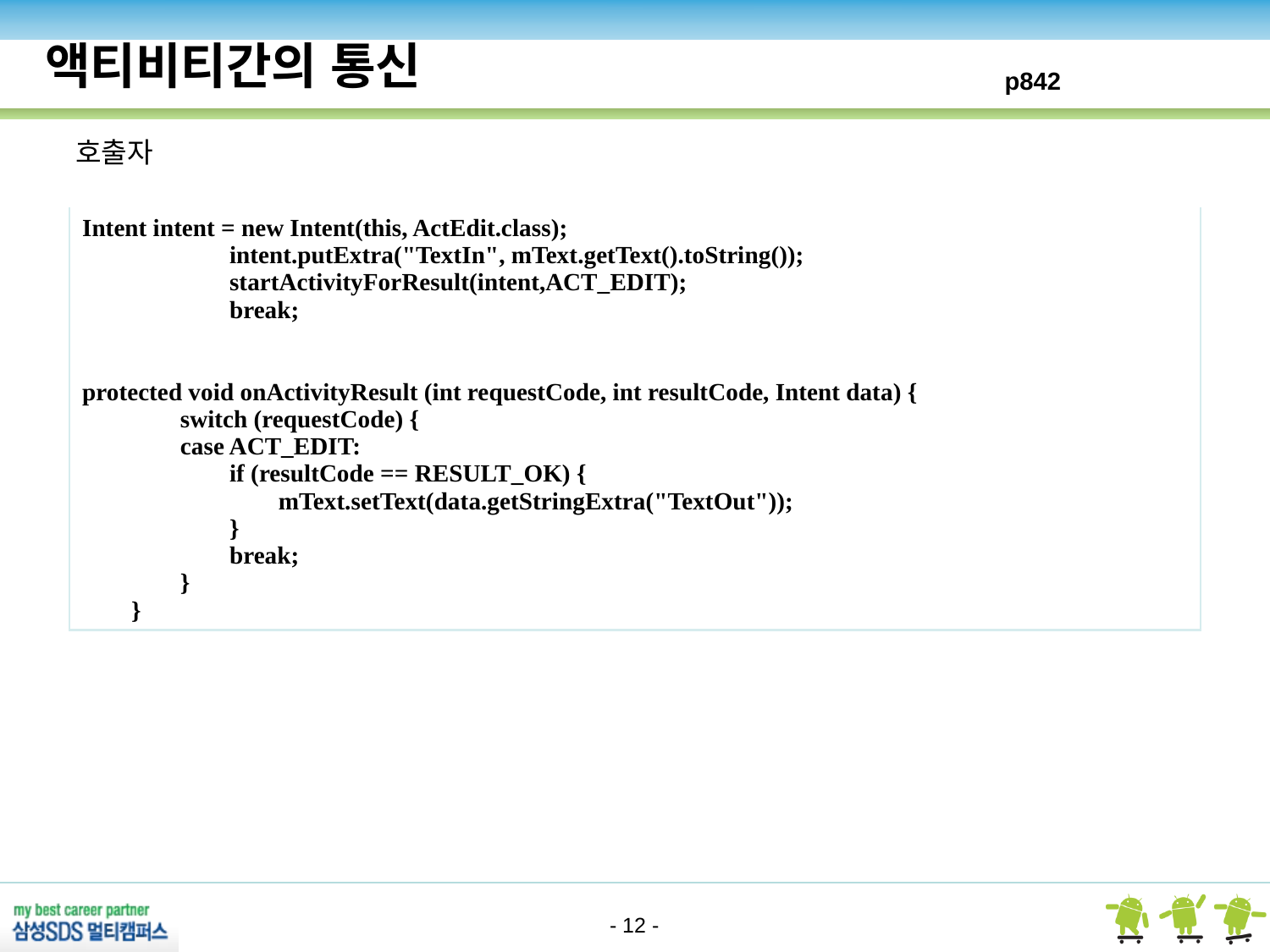

액티비티간의 통신
p842
호출자

| Intent intent = new Intent(this, ActEdit.class); intent.putExtra("TextIn", mText.getText().toString()); startActivityForResult(intent,ACT\_EDIT); break; protected void onActivityResult (int requestCode, int resultCode, Intent data) { switch (requestCode) { case ACT\_EDIT: if (resultCode == RESULT\_OK) { mText.setText(data.getStringExtra("TextOut")); } break; } } |
| --- |
- 12 -